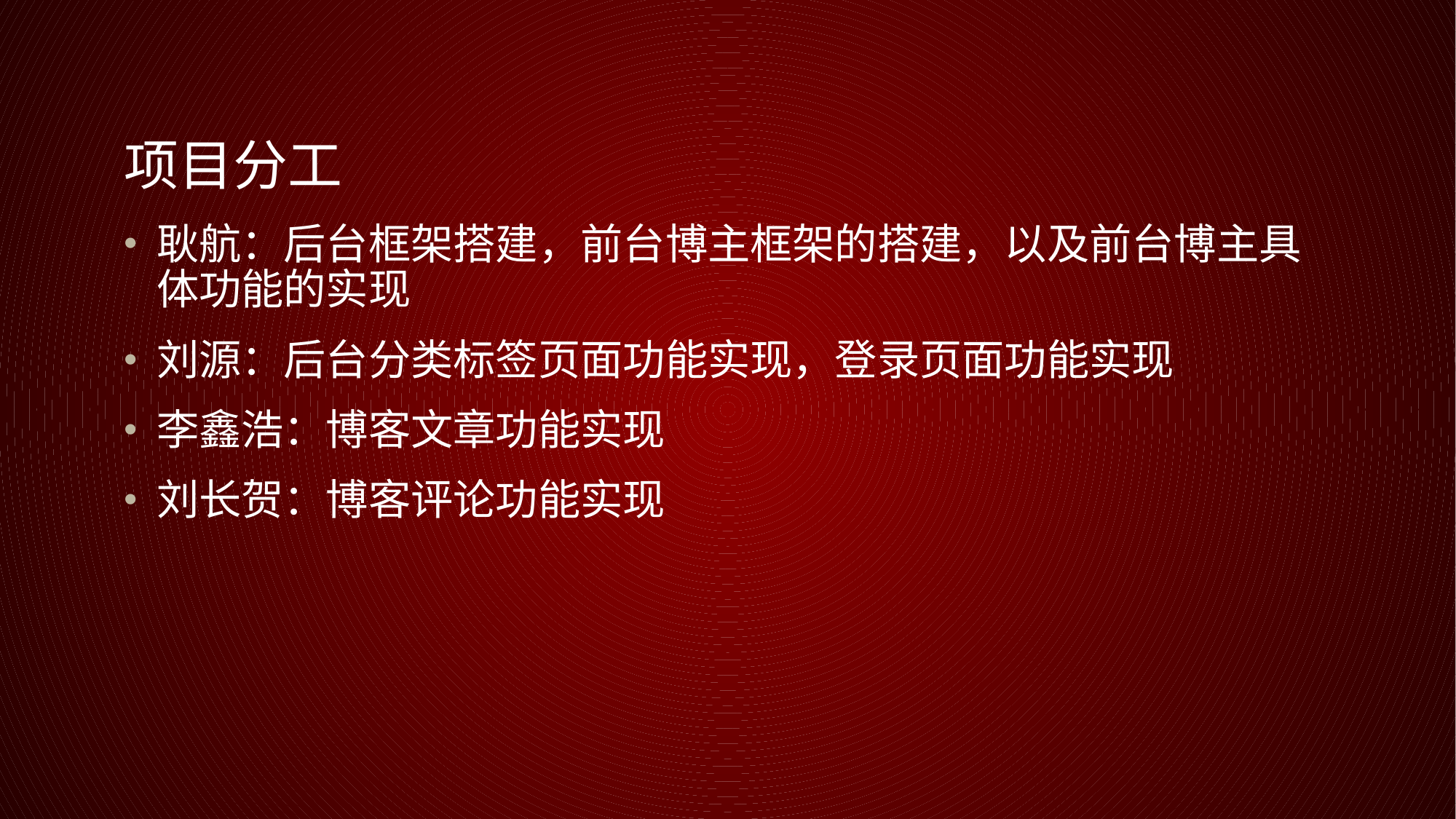

# 项目分工
耿航：后台框架搭建，前台博主框架的搭建，以及前台博主具体功能的实现
刘源：后台分类标签页面功能实现，登录页面功能实现
李鑫浩：博客文章功能实现
刘长贺：博客评论功能实现